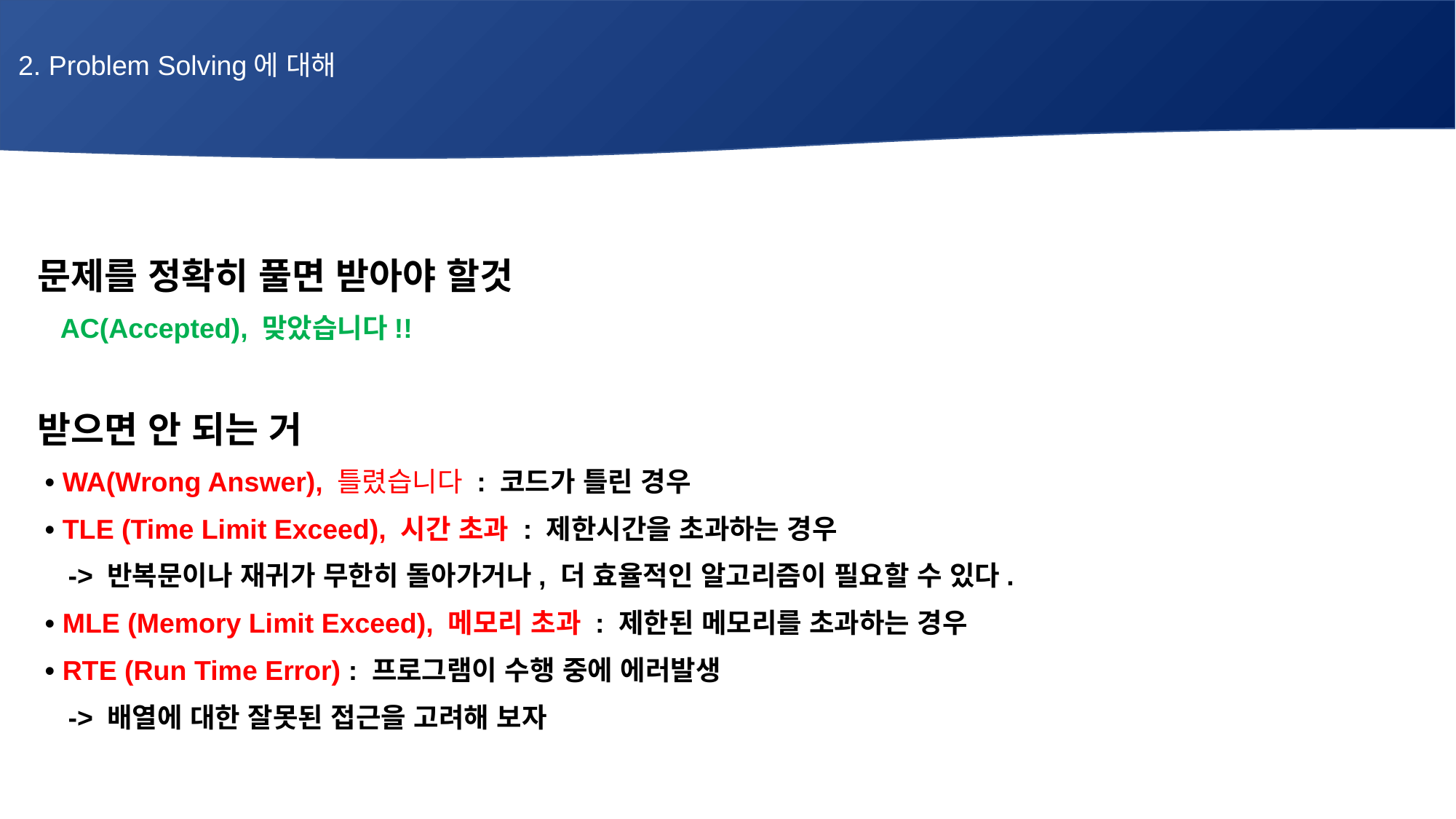

2. Problem Solving에 대해
# 매주 1 과제 LV2
문제를 정확히 풀면 받아야 할것
   AC(Accepted), 맞았습니다!!

받으면 안 되는 거
 • WA(Wrong Answer), 틀렸습니다 : 코드가 틀린 경우
 • TLE (Time Limit Exceed), 시간 초과 : 제한시간을 초과하는 경우
    -> 반복문이나 재귀가 무한히 돌아가거나, 더 효율적인 알고리즘이 필요할 수 있다.
 • MLE (Memory Limit Exceed), 메모리 초과 : 제한된 메모리를 초과하는 경우
 • RTE (Run Time Error) : 프로그램이 수행 중에 에러발생
    -> 배열에 대한 잘못된 접근을 고려해 보자